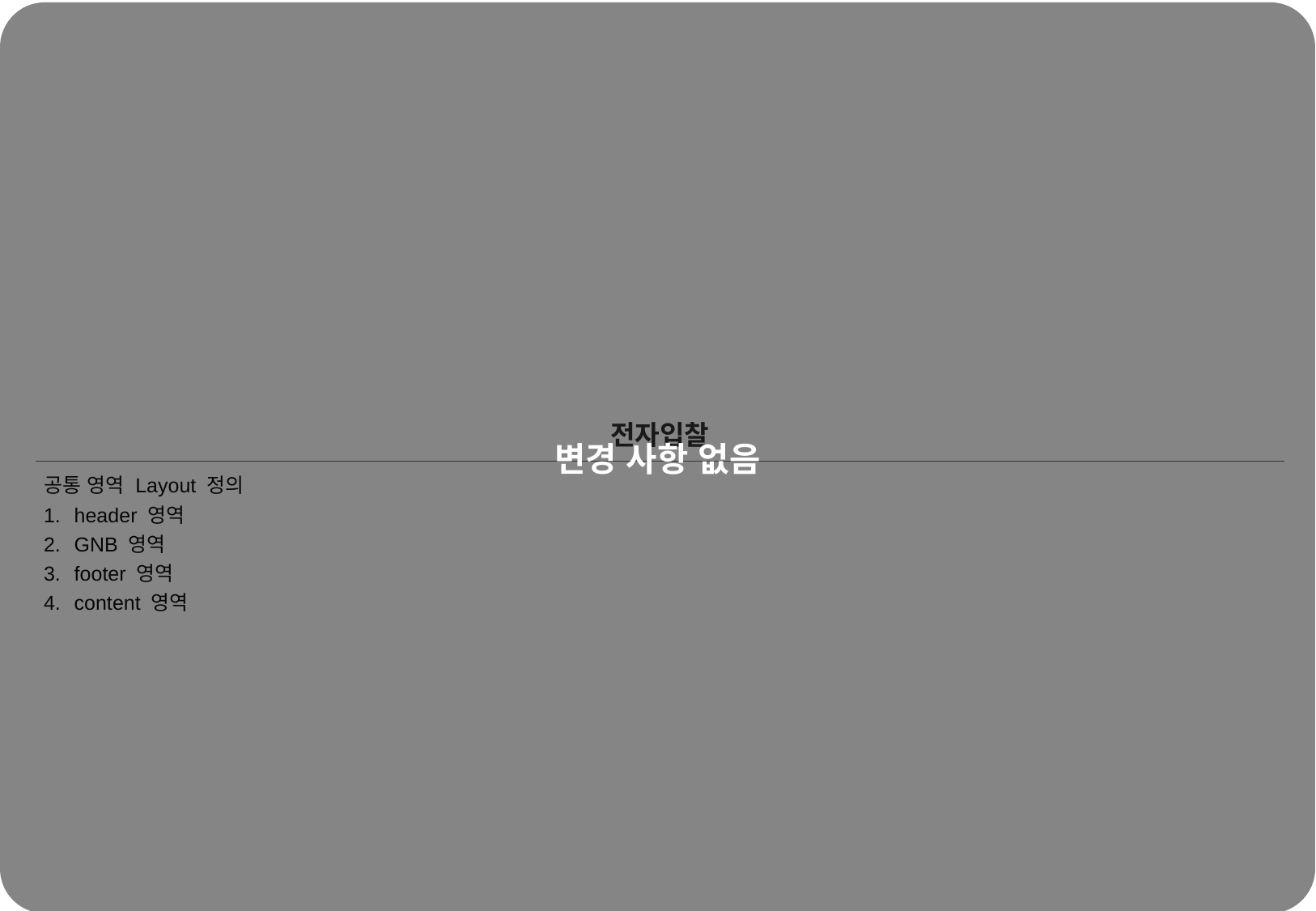

변경 사항 없음
| 전자입찰 |
| --- |
| 공통 영역 Layout 정의 header 영역 GNB 영역 footer 영역 content 영역 |